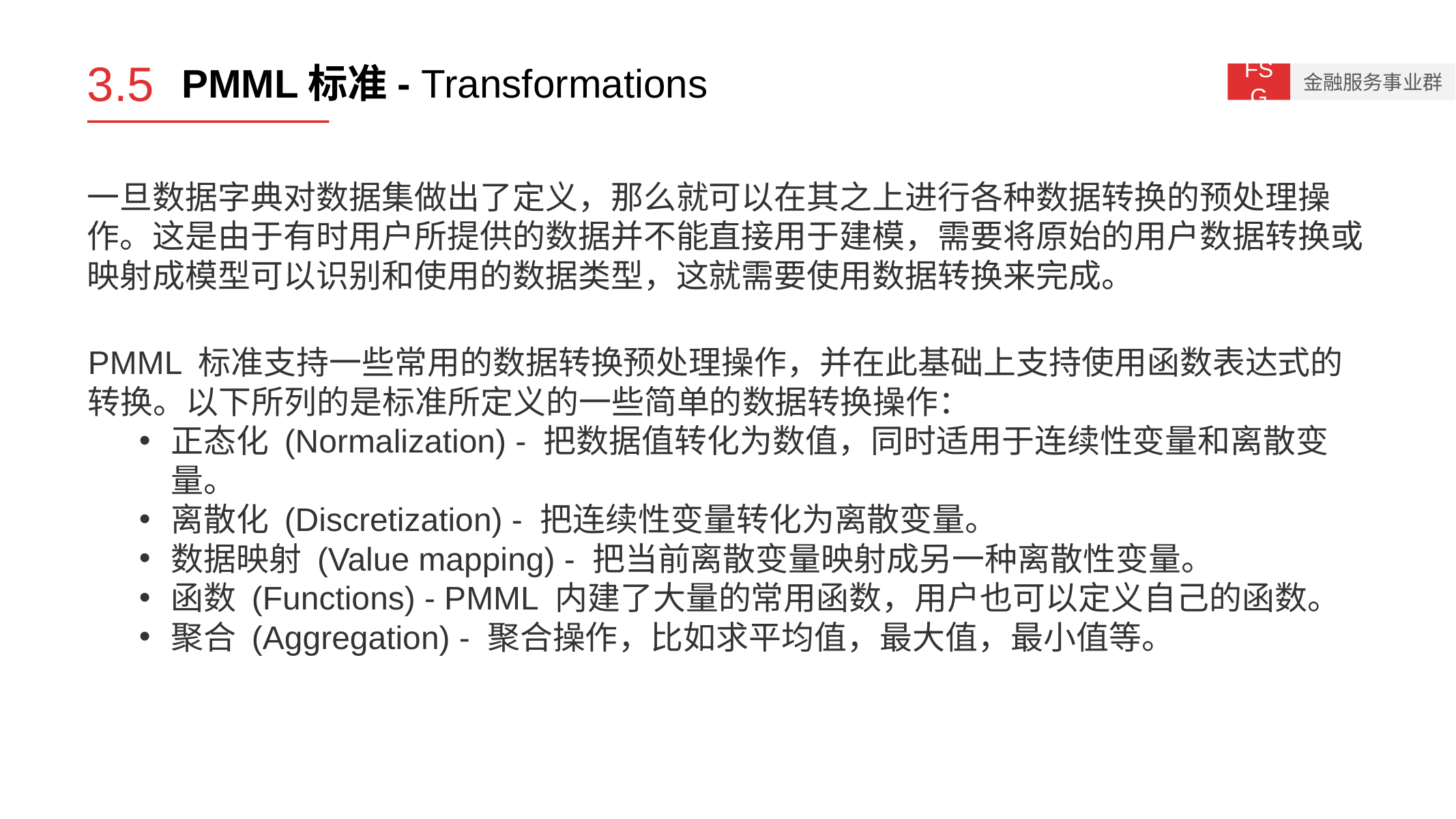

3.5
# PMML标准- Transformations
一旦数据字典对数据集做出了定义，那么就可以在其之上进行各种数据转换的预处理操作。这是由于有时用户所提供的数据并不能直接用于建模，需要将原始的用户数据转换或映射成模型可以识别和使用的数据类型，这就需要使用数据转换来完成。
PMML 标准支持一些常用的数据转换预处理操作，并在此基础上支持使用函数表达式的转换。以下所列的是标准所定义的一些简单的数据转换操作：
正态化 (Normalization) - 把数据值转化为数值，同时适用于连续性变量和离散变量。
离散化 (Discretization) - 把连续性变量转化为离散变量。
数据映射 (Value mapping) - 把当前离散变量映射成另一种离散性变量。
函数 (Functions) - PMML 内建了大量的常用函数，用户也可以定义自己的函数。
聚合 (Aggregation) - 聚合操作，比如求平均值，最大值，最小值等。